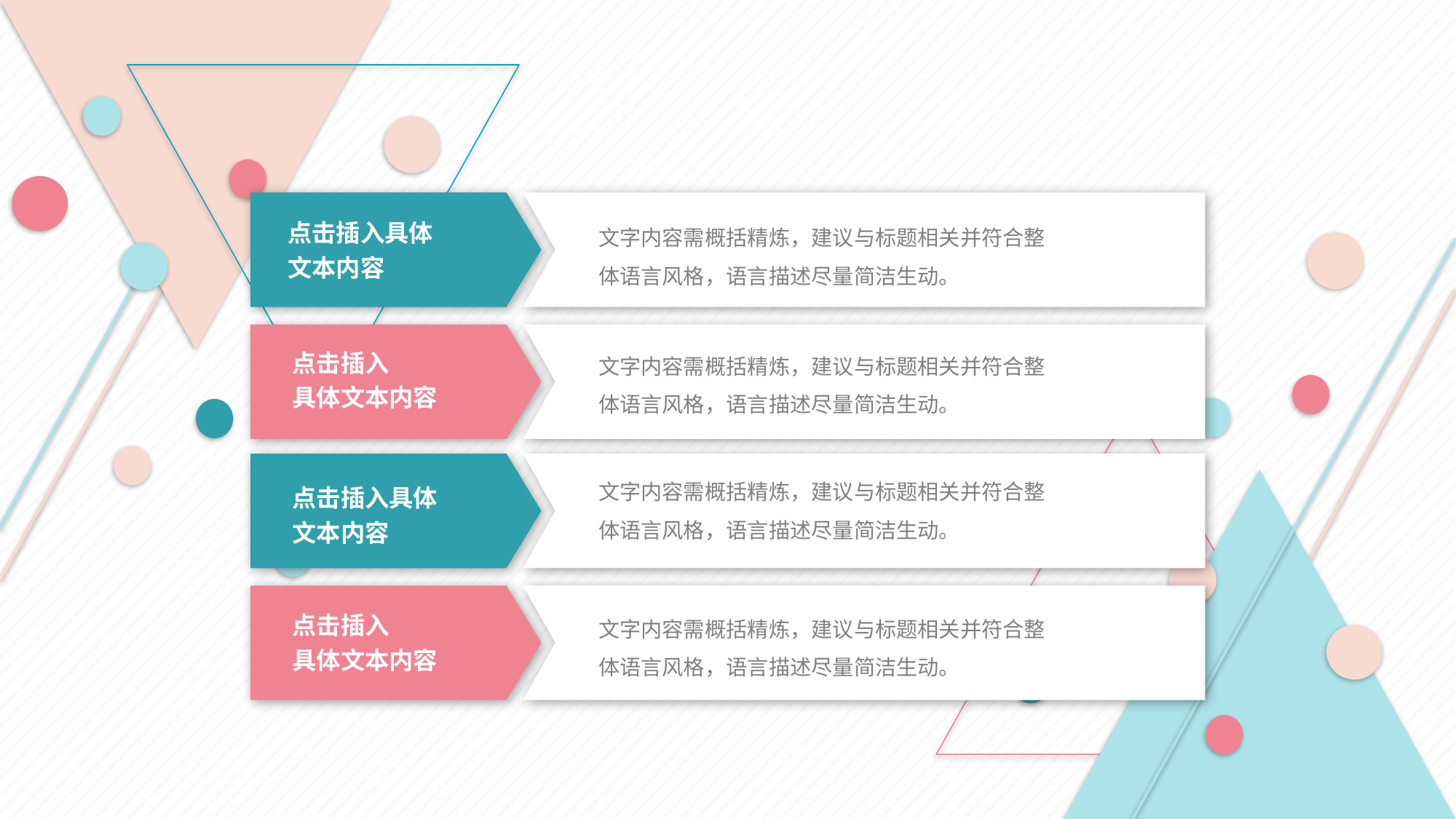

文字内容需概括精炼，建议与标题相关并符合整体语言风格，语言描述尽量简洁生动。

点击插入具体
文本内容

点击插入
具体文本内容

文字内容需概括精炼，建议与标题相关并符合整体语言风格，语言描述尽量简洁生动。

文字内容需概括精炼，建议与标题相关并符合整体语言风格，语言描述尽量简洁生动。

点击插入具体
文本内容

文字内容需概括精炼，建议与标题相关并符合整体语言风格，语言描述尽量简洁生动。

点击插入
具体文本内容